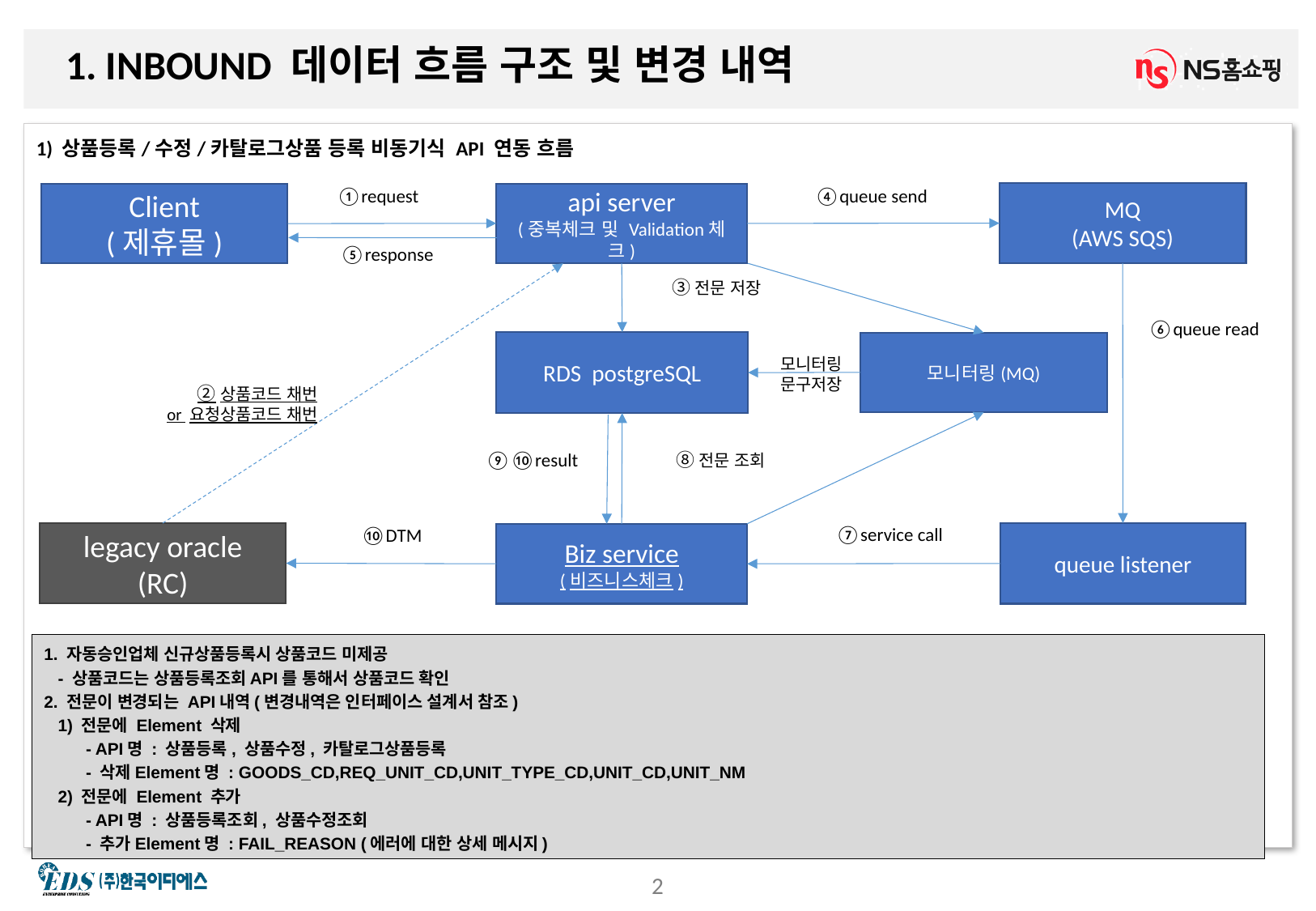

1. INBOUND 데이터 흐름 구조 및 변경 내역
1) 상품등록/수정/카탈로그상품 등록 비동기식 API 연동 흐름
①request
④queue send
MQ
(AWS SQS)
api server
(중복체크 및 Validation체크)
Client
(제휴몰)
⑤response
③전문 저장
⑥queue read
RDS  postgreSQL
모니터링(MQ)
모니터링
문구저장
②상품코드 채번
or 요청상품코드 채번
⑧전문 조회
⑨⑩result
⑦service call
⑩DTM
legacy oracle
(RC)
queue listener
Biz service
(비즈니스체크)
1. 자동승인업체 신규상품등록시 상품코드 미제공
   - 상품코드는 상품등록조회API를 통해서 상품코드 확인
2. 전문이 변경되는 API내역(변경내역은 인터페이스 설계서 참조)
   1) 전문에 Element 삭제
         - API명 : 상품등록, 상품수정, 카탈로그상품등록
         - 삭제Element명 : GOODS_CD,REQ_UNIT_CD,UNIT_TYPE_CD,UNIT_CD,UNIT_NM
   2) 전문에 Element 추가
         - API명 : 상품등록조회, 상품수정조회
         - 추가Element명 : FAIL_REASON (에러에 대한 상세 메시지)